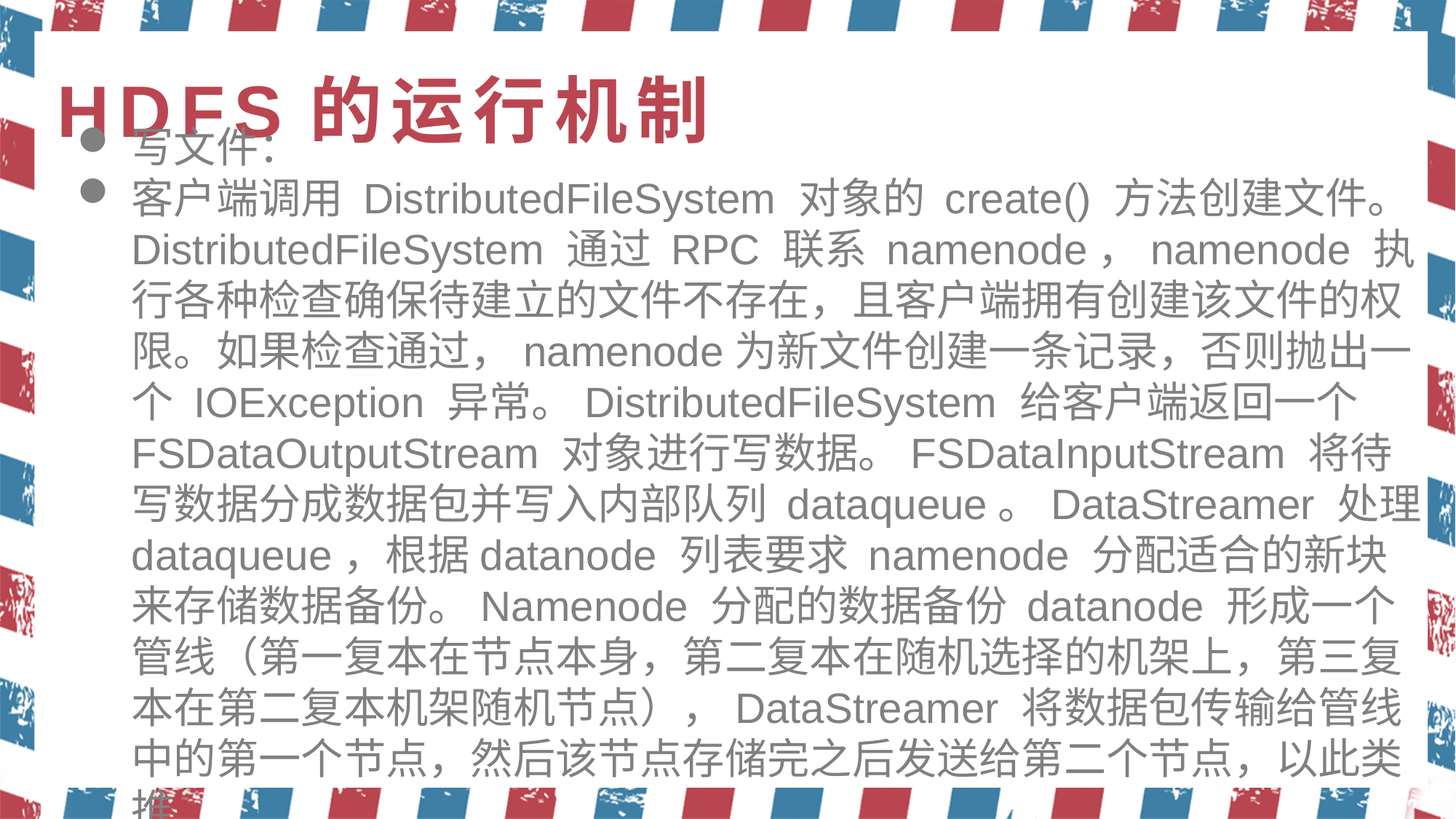

HDFS的运行机制
写文件：
客户端调用 DistributedFileSystem 对象的 create() 方法创建文件。DistributedFileSystem 通过 RPC 联系 namenode，namenode 执行各种检查确保待建立的文件不存在，且客户端拥有创建该文件的权限。如果检查通过，namenode为新文件创建一条记录，否则抛出一个 IOException 异常。DistributedFileSystem 给客户端返回一个 FSDataOutputStream 对象进行写数据。FSDataInputStream 将待写数据分成数据包并写入内部队列 dataqueue。DataStreamer 处理 dataqueue，根据datanode 列表要求 namenode 分配适合的新块来存储数据备份。Namenode 分配的数据备份 datanode 形成一个管线（第一复本在节点本身，第二复本在随机选择的机架上，第三复本在第二复本机架随机节点），DataStreamer 将数据包传输给管线中的第一个节点，然后该节点存储完之后发送给第二个节点，以此类推